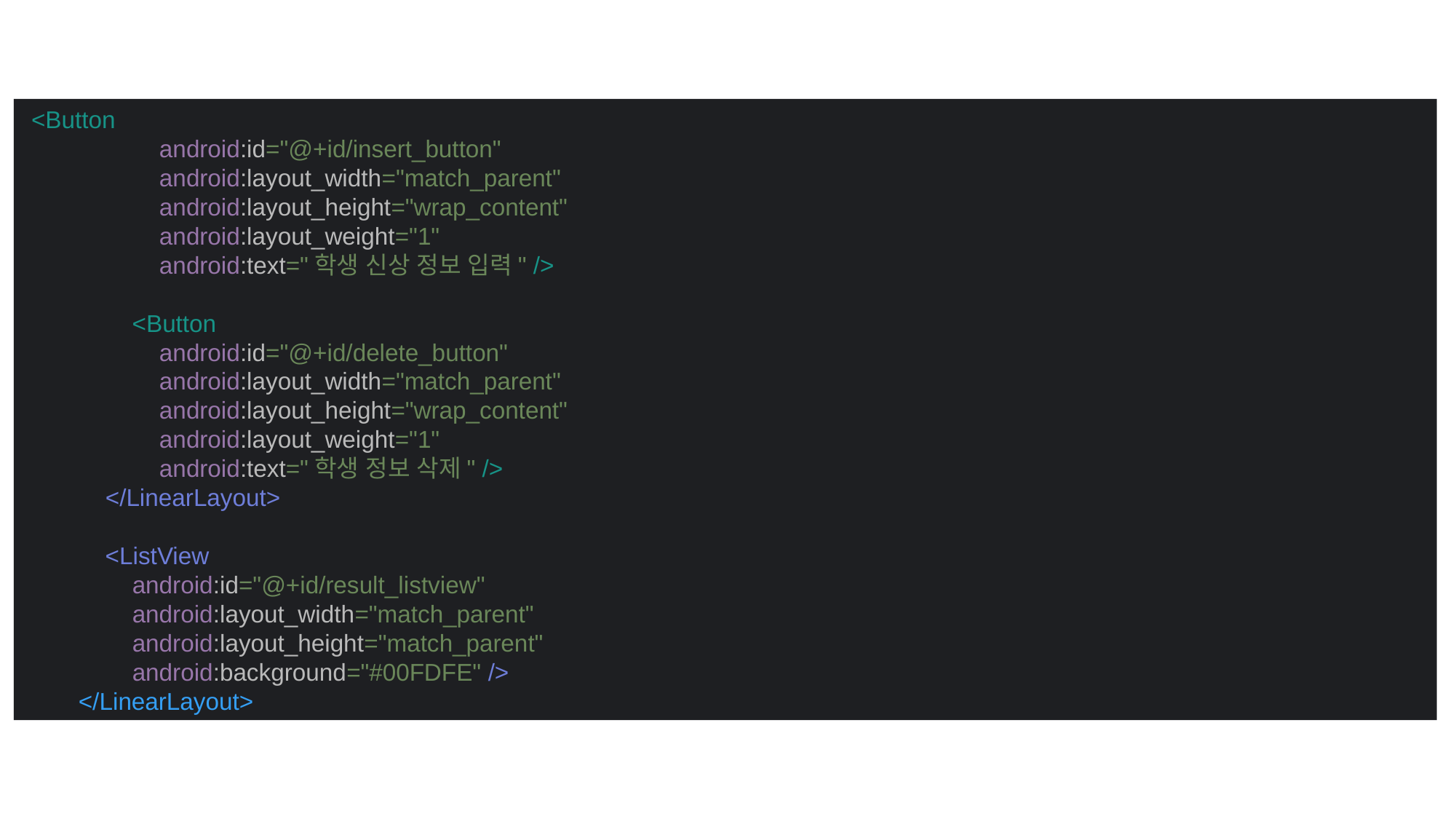

<Button
                    android:id="@+id/insert_button"
                    android:layout_width="match_parent"
                    android:layout_height="wrap_content"
                    android:layout_weight="1"
                    android:text="학생 신상 정보 입력" />
                <Button
                    android:id="@+id/delete_button"
                    android:layout_width="match_parent"
                    android:layout_height="wrap_content"
                    android:layout_weight="1"
                    android:text="학생 정보 삭제" />
            </LinearLayout>
            <ListView
                android:id="@+id/result_listview"
                android:layout_width="match_parent"
                android:layout_height="match_parent"
                android:background="#00FDFE" />
        </LinearLayout>